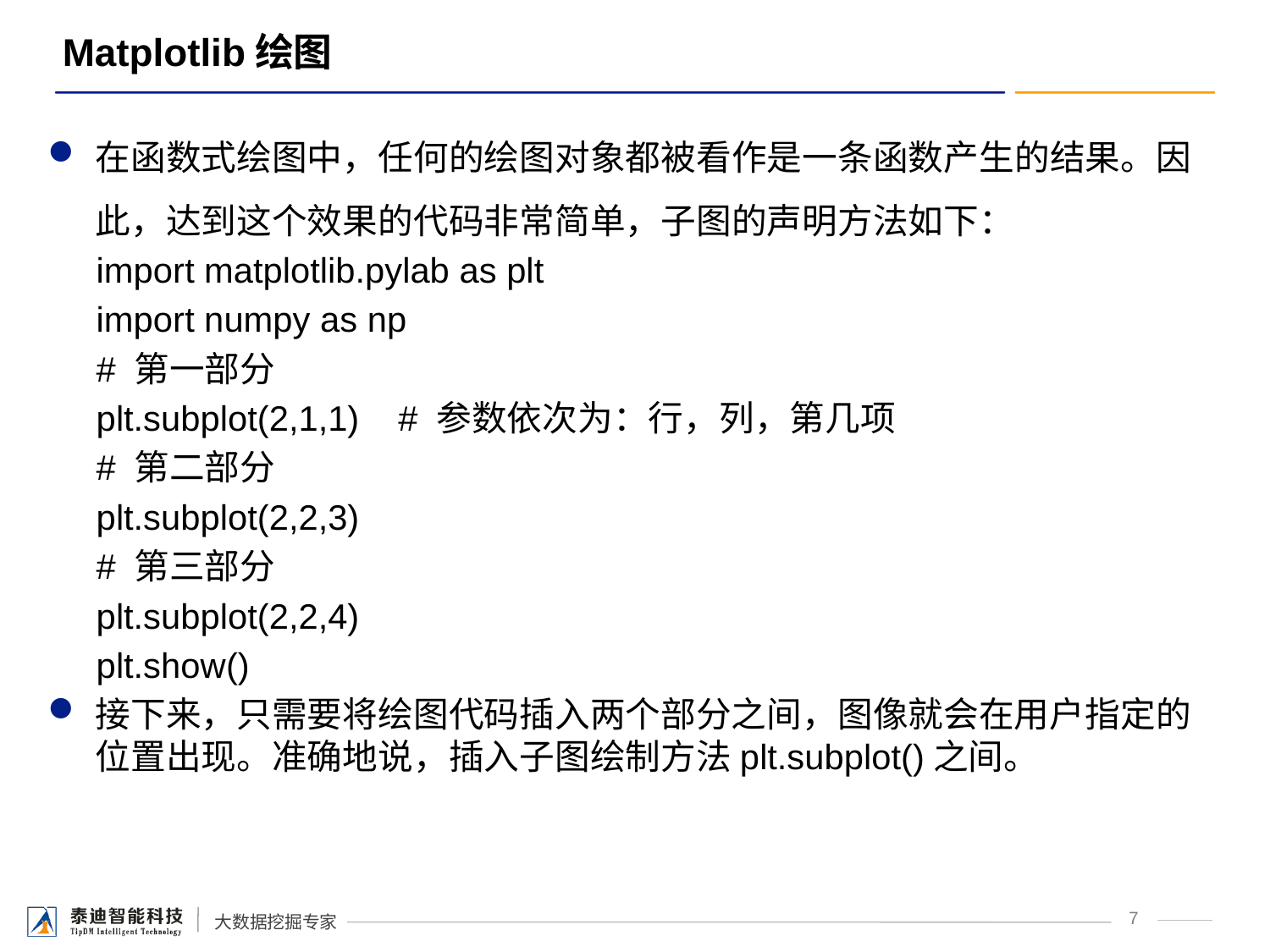

# Matplotlib绘图
在函数式绘图中，任何的绘图对象都被看作是一条函数产生的结果。因此，达到这个效果的代码非常简单，子图的声明方法如下：
     import matplotlib.pylab as plt
     import numpy as np
     # 第一部分
     plt.subplot(2,1,1)    # 参数依次为：行，列，第几项
     # 第二部分
     plt.subplot(2,2,3)
     # 第三部分
     plt.subplot(2,2,4)
     plt.show()
接下来，只需要将绘图代码插入两个部分之间，图像就会在用户指定的位置出现。准确地说，插入子图绘制方法plt.subplot()之间。